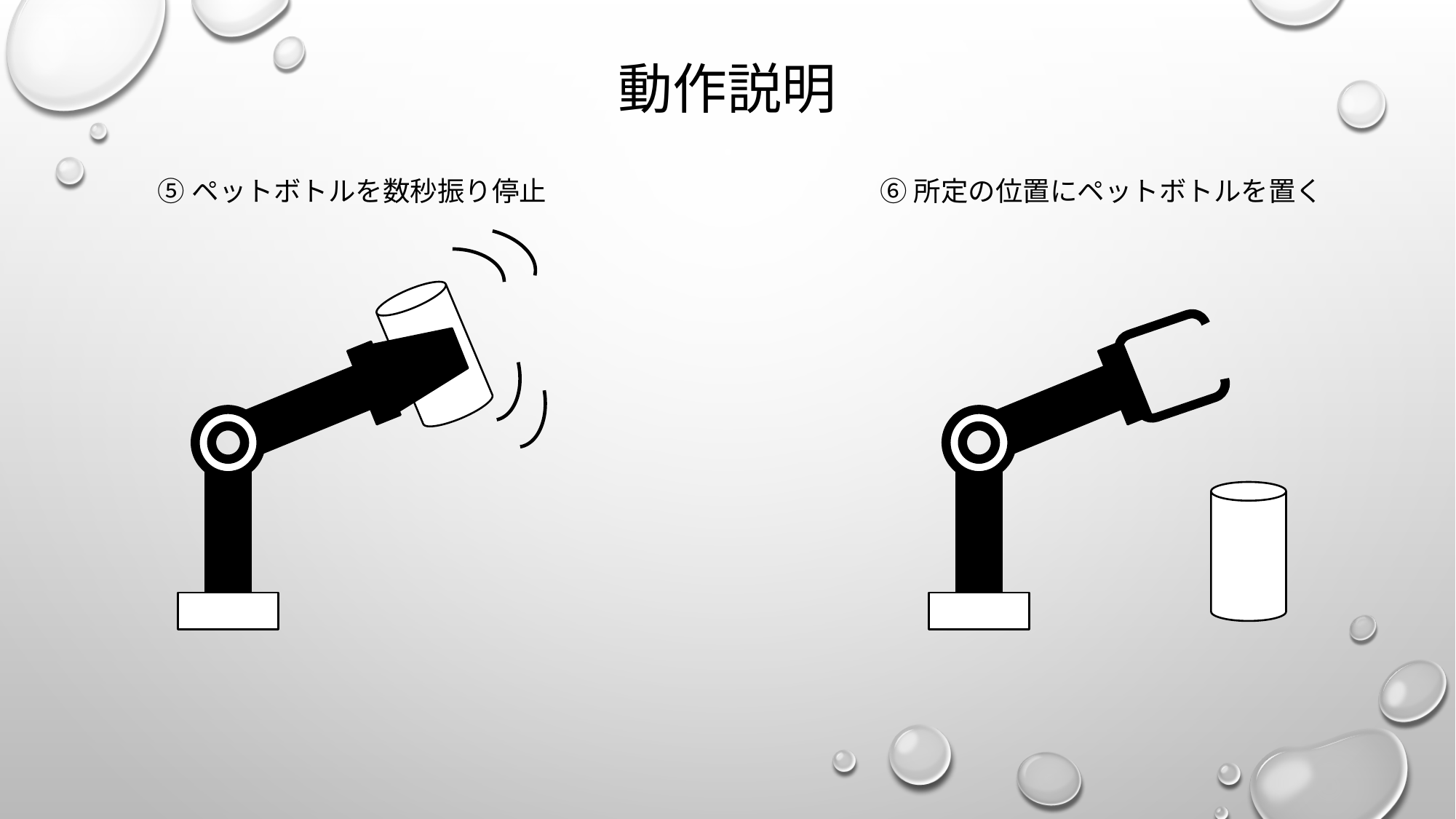

# 動作説明
⑤ペットボトルを数秒振り停止
⑥所定の位置にペットボトルを置く